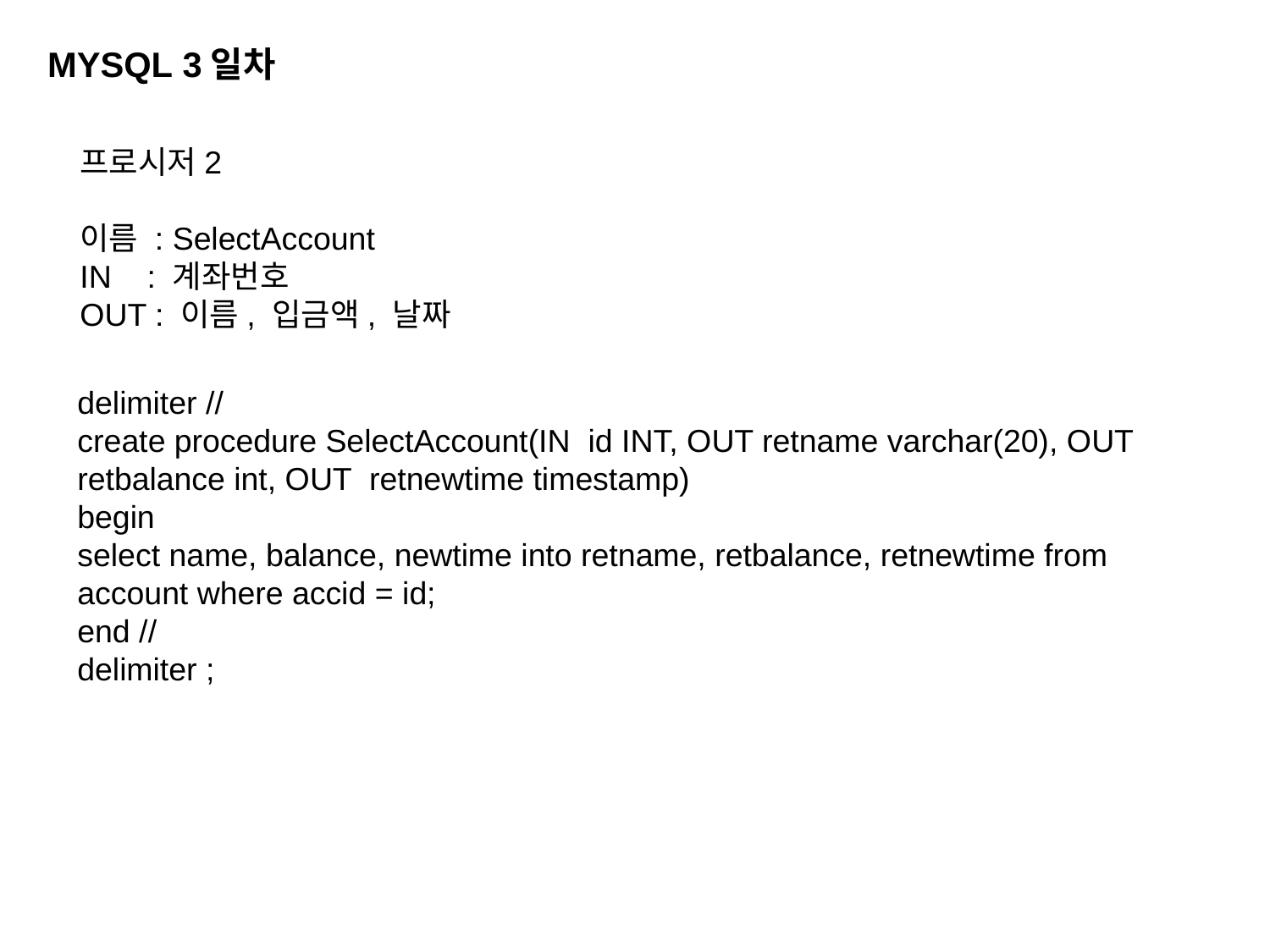

MYSQL 3일차
프로시저2

이름 : SelectAccount
IN    : 계좌번호
OUT : 이름, 입금액, 날짜
delimiter //
create procedure SelectAccount(IN  id INT, OUT retname varchar(20), OUT retbalance int, OUT  retnewtime timestamp)
begin
select name, balance, newtime into retname, retbalance, retnewtime from account where accid = id;
end //
delimiter ;